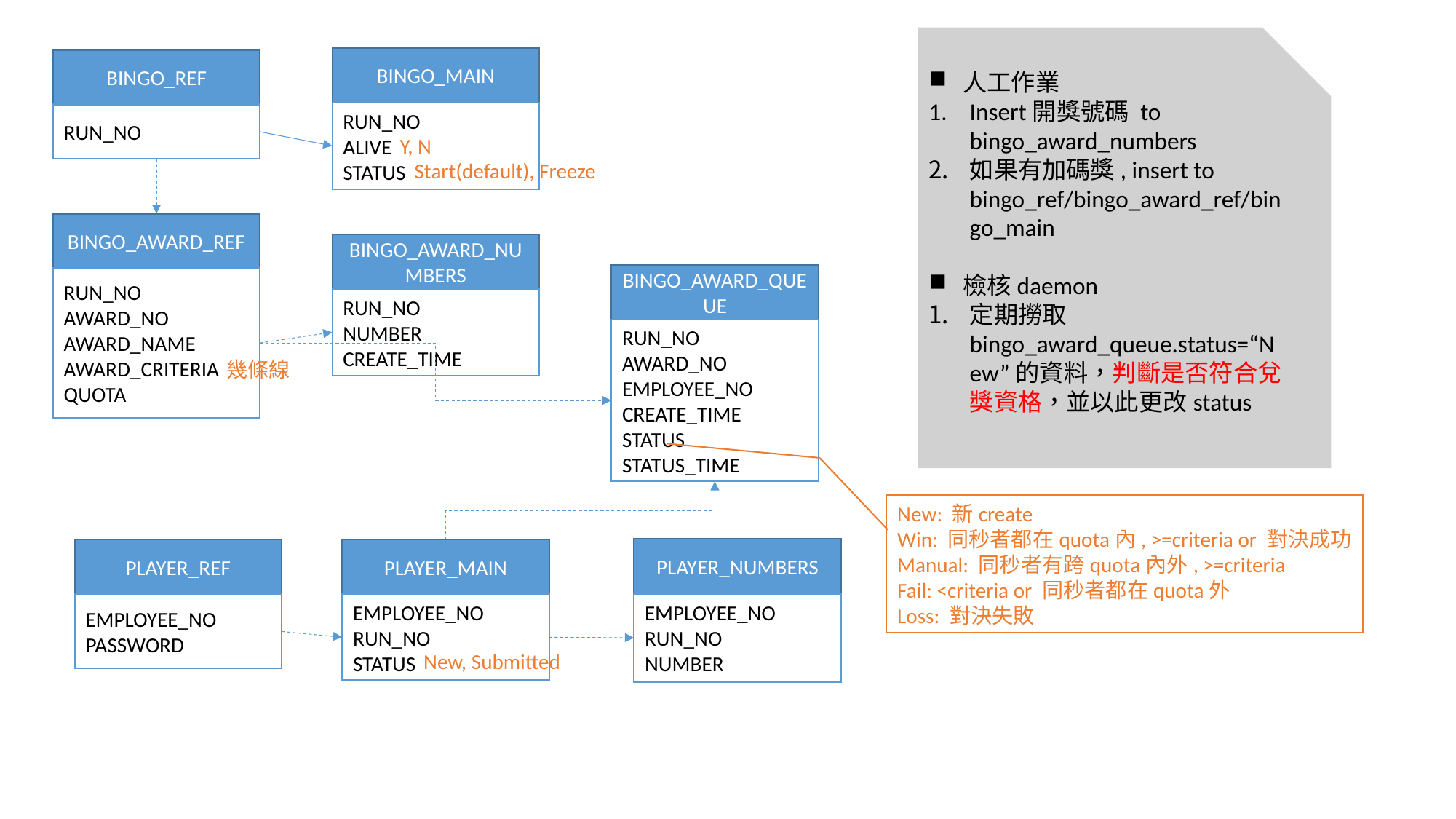

人工作業
Insert開獎號碼 to bingo_award_numbers
如果有加碼獎, insert to bingo_ref/bingo_award_ref/bingo_main

檢核daemon
定期撈取bingo_award_queue.status=“New”的資料，判斷是否符合兌獎資格，並以此更改status
BINGO_MAIN
BINGO_REF
RUN_NO
ALIVE
STATUS
RUN_NO
Y, N
Start(default), Freeze
BINGO_AWARD_REF
BINGO_AWARD_NUMBERS
BINGO_AWARD_QUEUE
RUN_NO
AWARD_NO
AWARD_NAME
AWARD_CRITERIA
QUOTA
RUN_NO
NUMBER
CREATE_TIME
RUN_NO
AWARD_NO
EMPLOYEE_NO
CREATE_TIME
STATUS
STATUS_TIME
幾條線
New: 新create
Win: 同秒者都在quota內, >=criteria or 對決成功
Manual: 同秒者有跨quota內外, >=criteria
Fail: <criteria or 同秒者都在quota外
Loss: 對決失敗
PLAYER_NUMBERS
PLAYER_REF
PLAYER_MAIN
EMPLOYEE_NO
RUN_NO
NUMBER
EMPLOYEE_NO
PASSWORD
EMPLOYEE_NO
RUN_NO
STATUS
New, Submitted